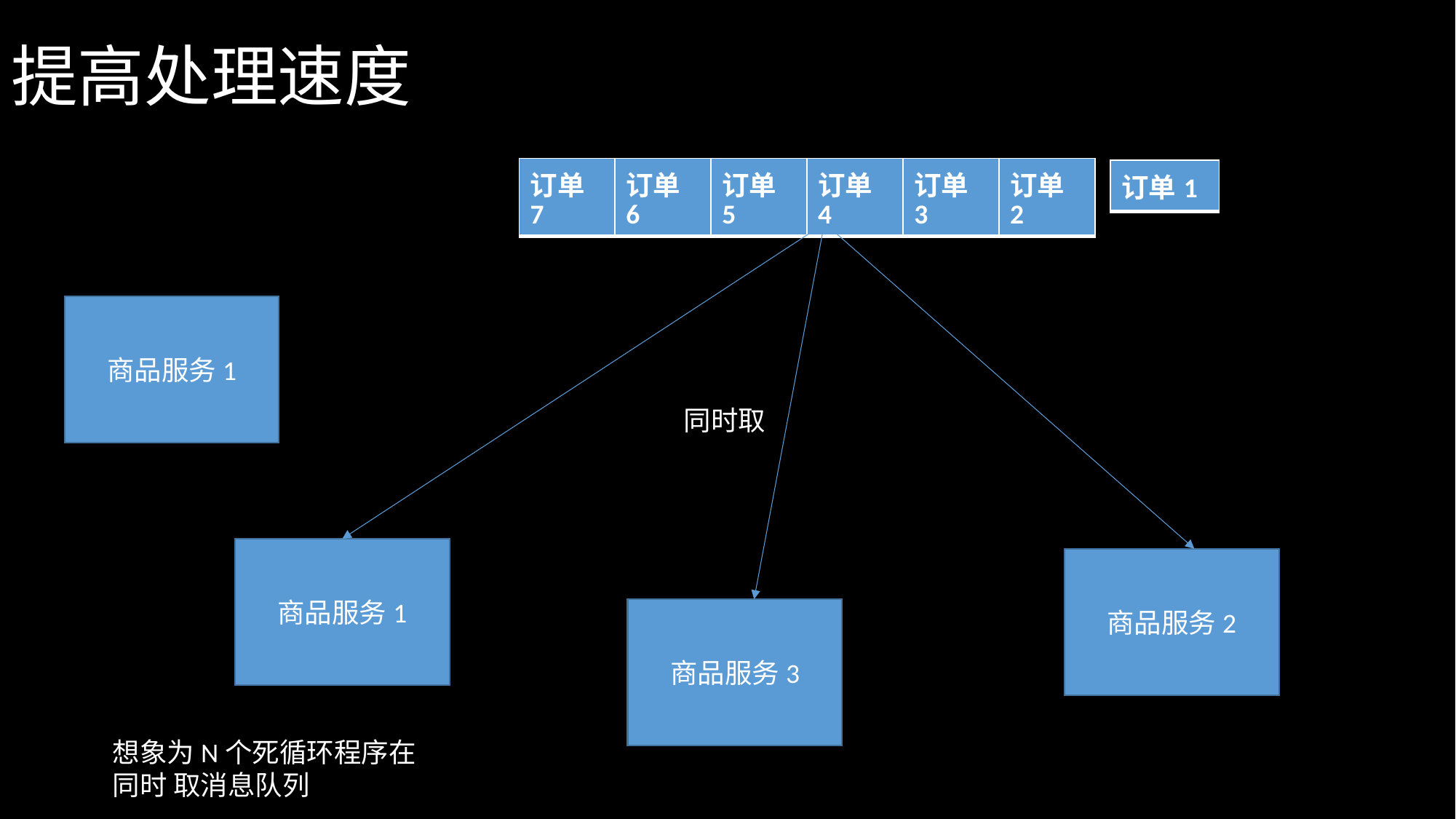

# 提高处理速度
| 订单7 | 订单6 | 订单5 | 订单4 | 订单3 | 订单2 |
| --- | --- | --- | --- | --- | --- |
| 订单1 |
| --- |
商品服务1
同时取
商品服务1
商品服务2
商品服务3
想象为N个死循环程序在同时 取消息队列